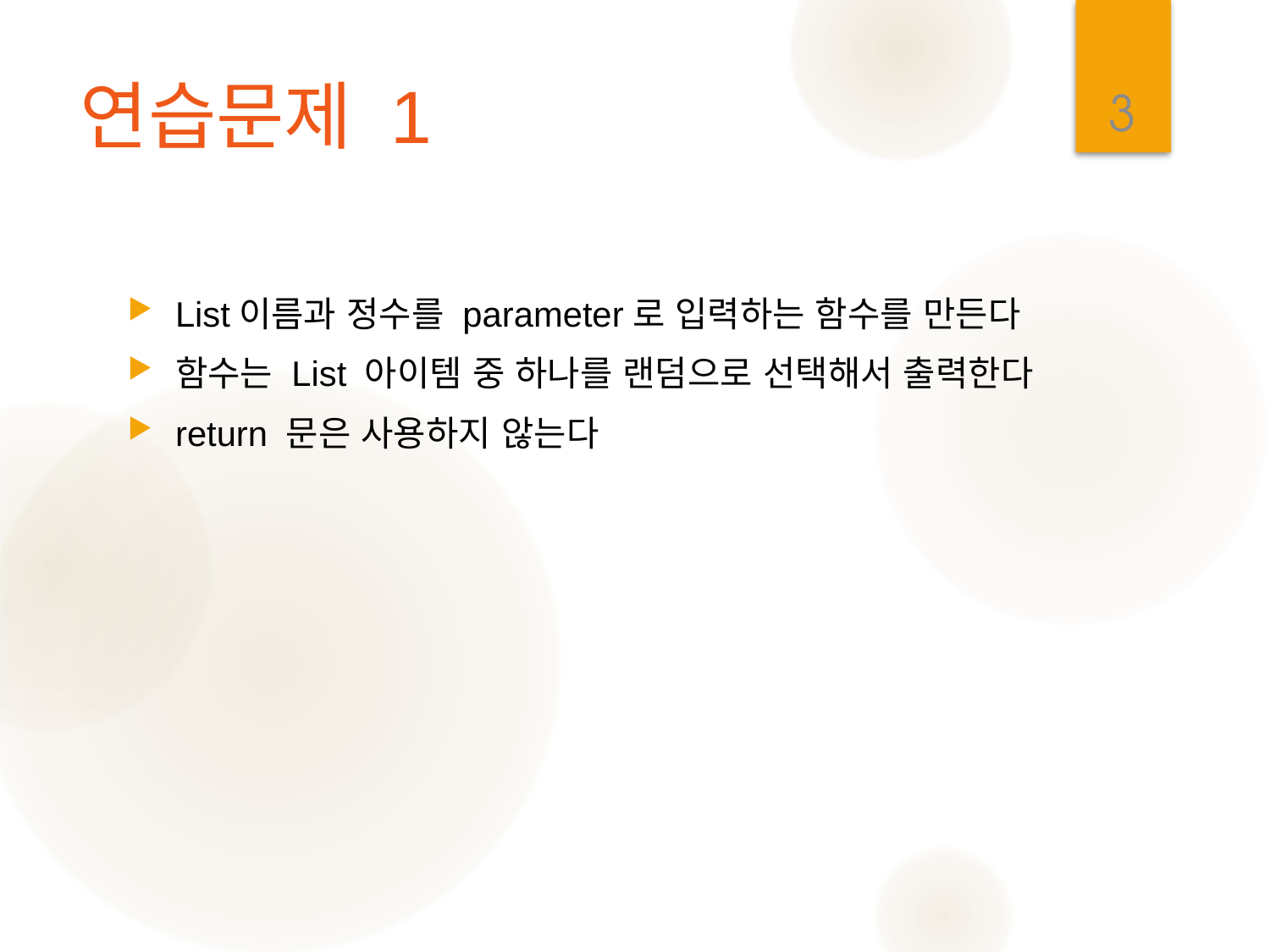

3
# 연습문제 1
List이름과 정수를 parameter로 입력하는 함수를 만든다
함수는 List 아이템 중 하나를 랜덤으로 선택해서 출력한다
return 문은 사용하지 않는다